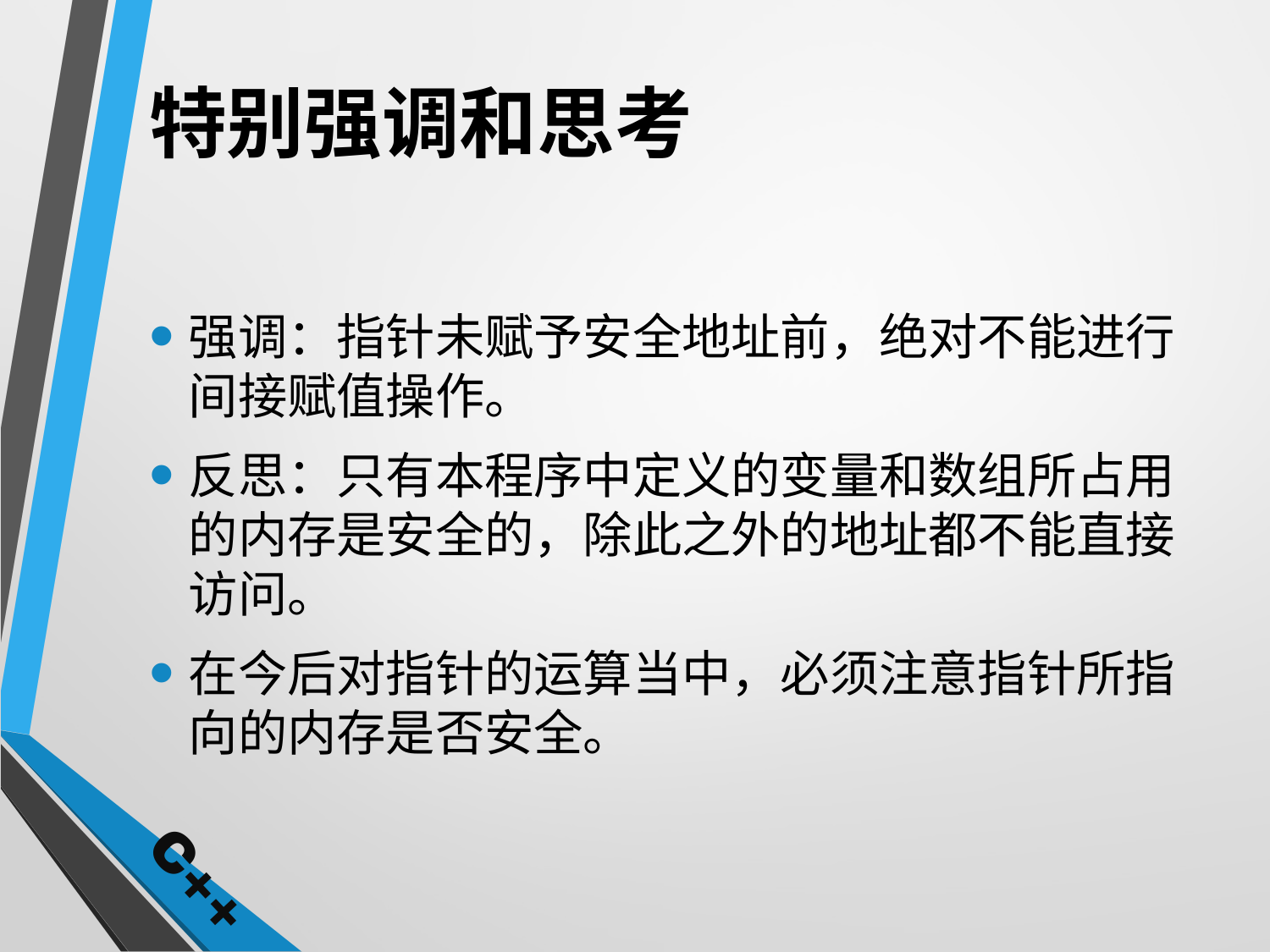

# 特别强调和思考
强调：指针未赋予安全地址前，绝对不能进行间接赋值操作。
反思：只有本程序中定义的变量和数组所占用的内存是安全的，除此之外的地址都不能直接访问。
在今后对指针的运算当中，必须注意指针所指向的内存是否安全。